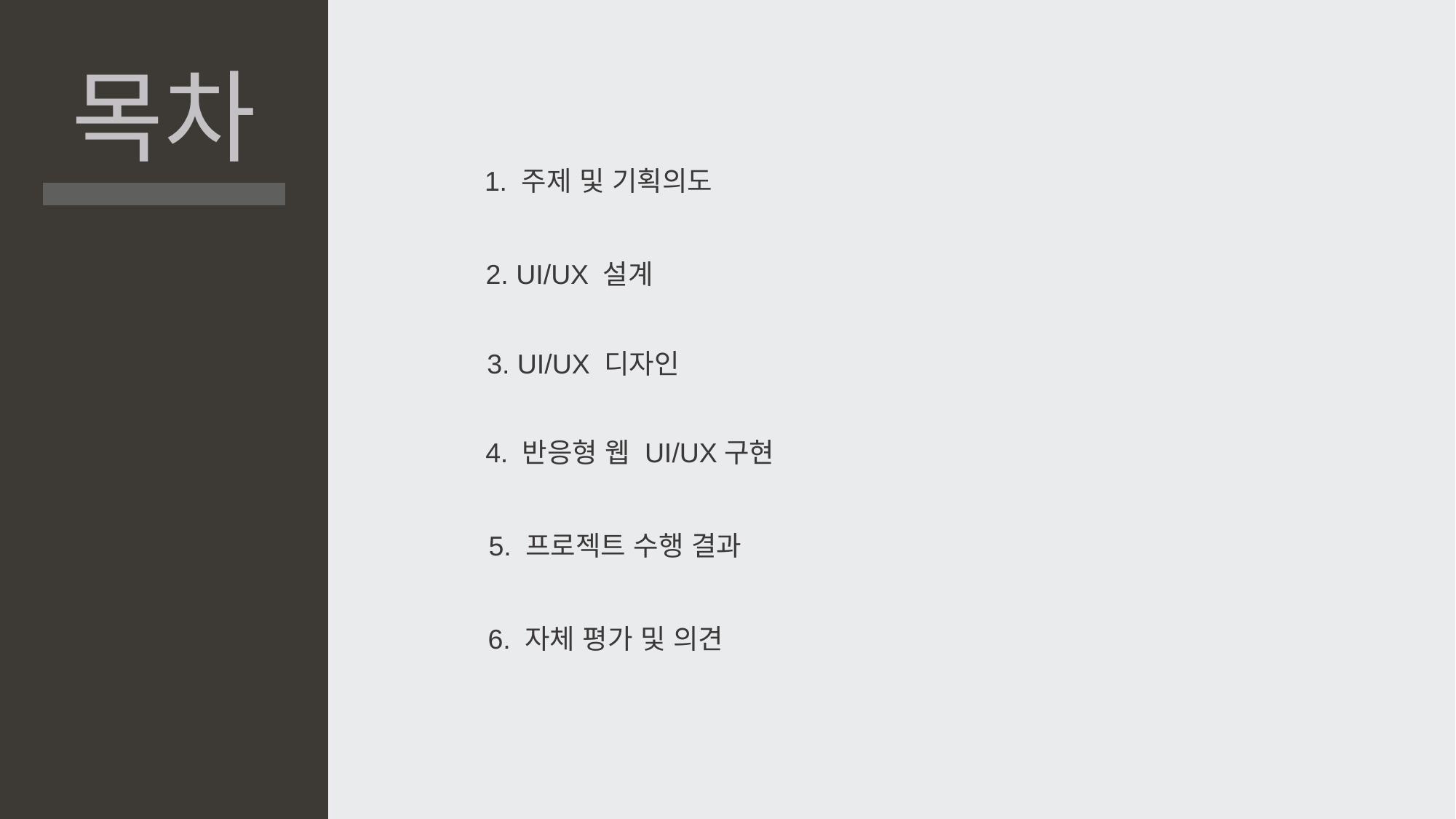

목차
1. 주제 및 기획의도
2. UI/UX 설계
3. UI/UX 디자인
4. 반응형 웹 UI/UX구현
5. 프로젝트 수행 결과
6. 자체 평가 및 의견